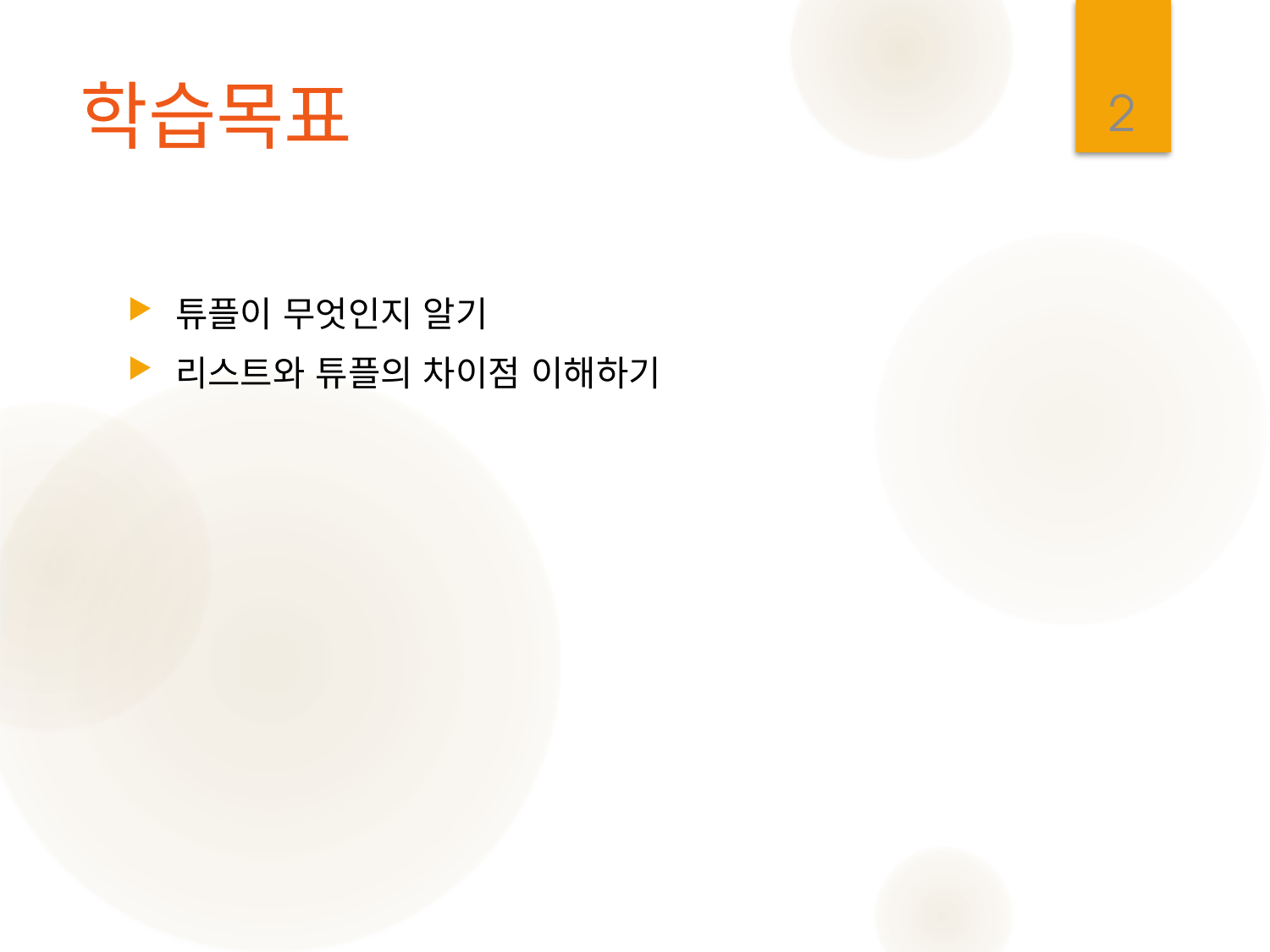

2
# 학습목표
튜플이 무엇인지 알기
리스트와 튜플의 차이점 이해하기